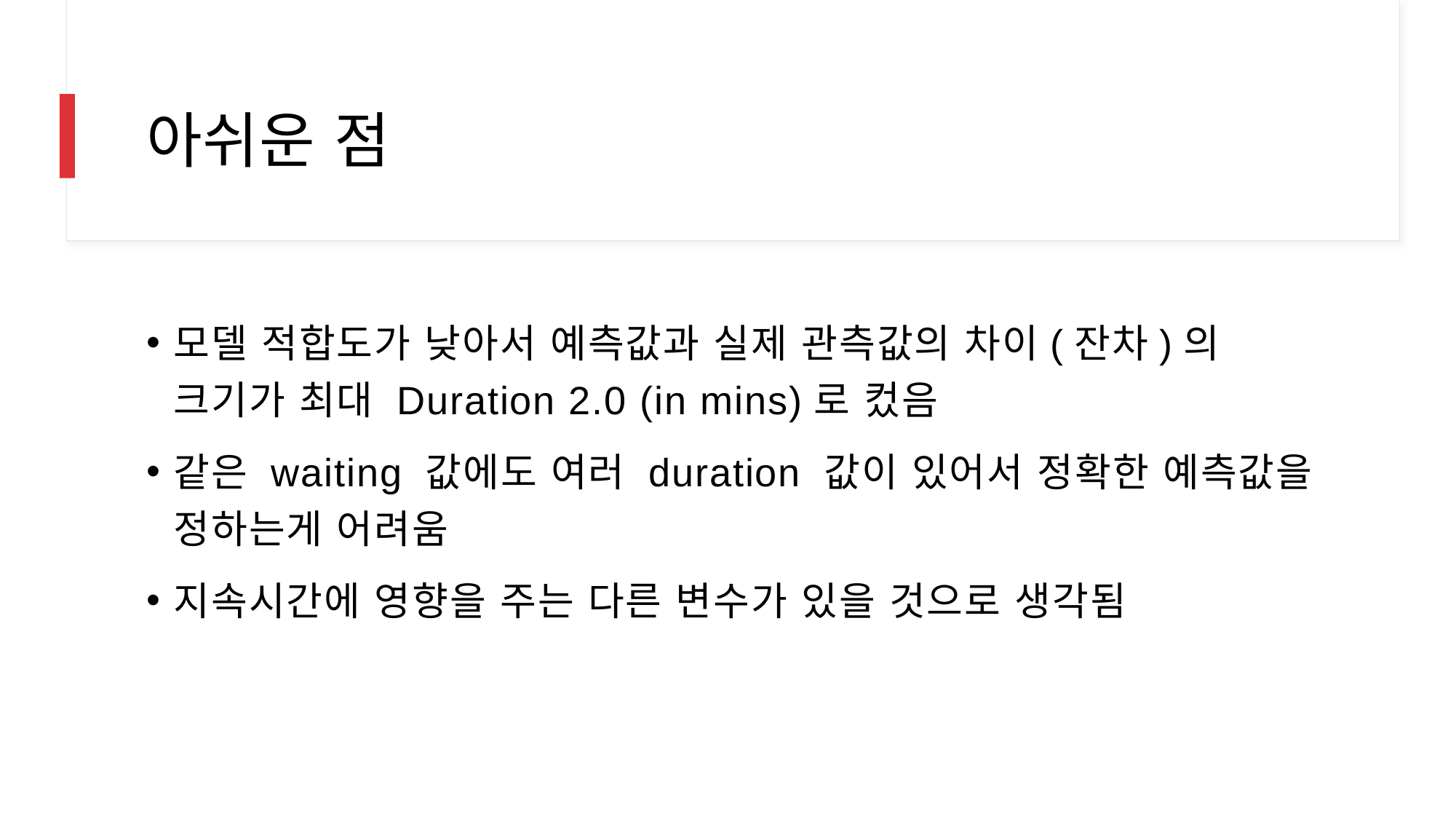

# 아쉬운 점
모델 적합도가 낮아서 예측값과 실제 관측값의 차이(잔차)의 크기가 최대 Duration 2.0 (in mins)로 컸음
같은 waiting 값에도 여러 duration 값이 있어서 정확한 예측값을 정하는게 어려움
지속시간에 영향을 주는 다른 변수가 있을 것으로 생각됨